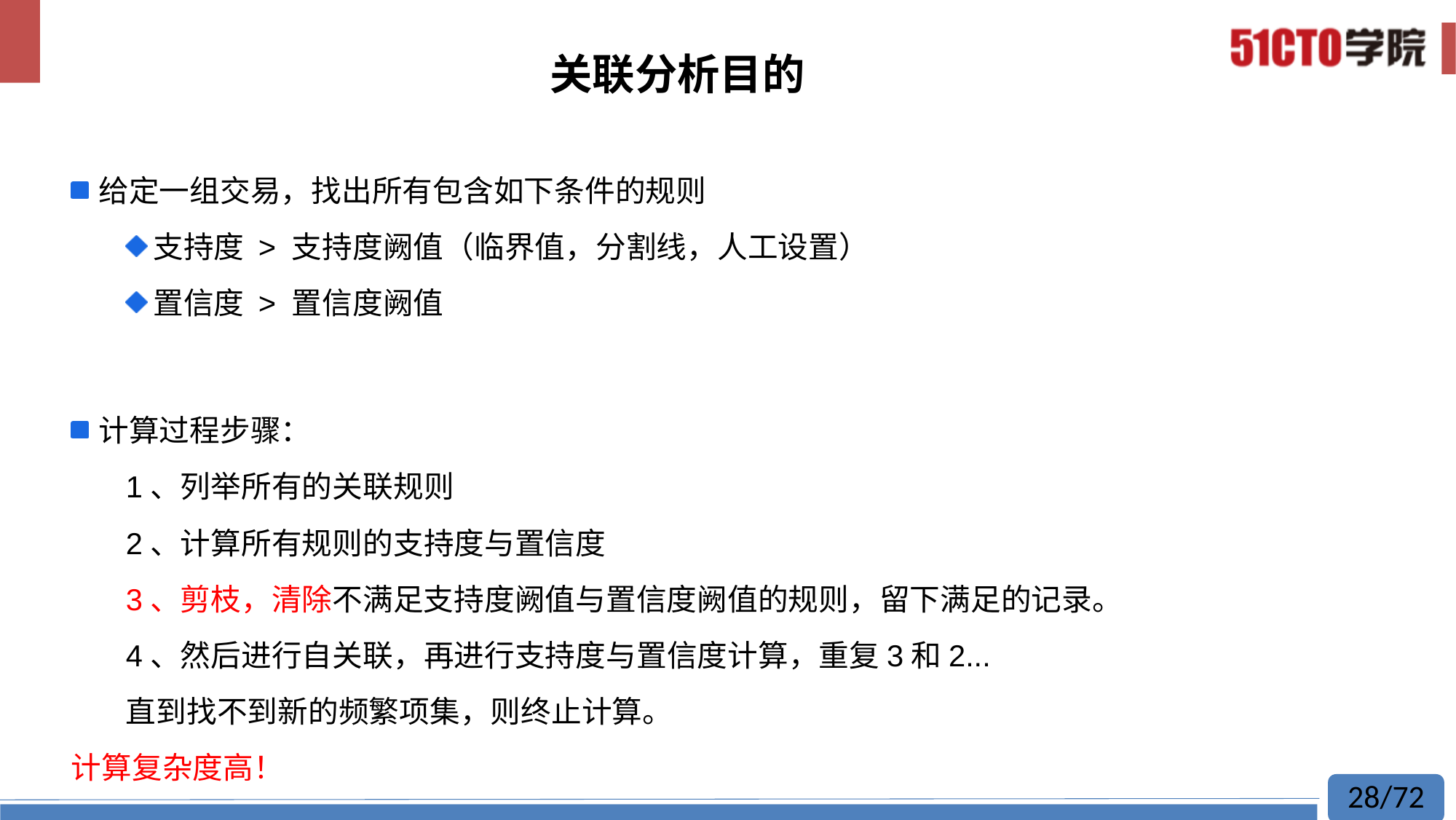

# 关联分析目的
给定一组交易，找出所有包含如下条件的规则
支持度 > 支持度阙值（临界值，分割线，人工设置）
置信度 > 置信度阙值

计算过程步骤：
1、列举所有的关联规则
2、计算所有规则的支持度与置信度
3、剪枝，清除不满足支持度阙值与置信度阙值的规则，留下满足的记录。
4、然后进行自关联，再进行支持度与置信度计算，重复3和2...
直到找不到新的频繁项集，则终止计算。
计算复杂度高！